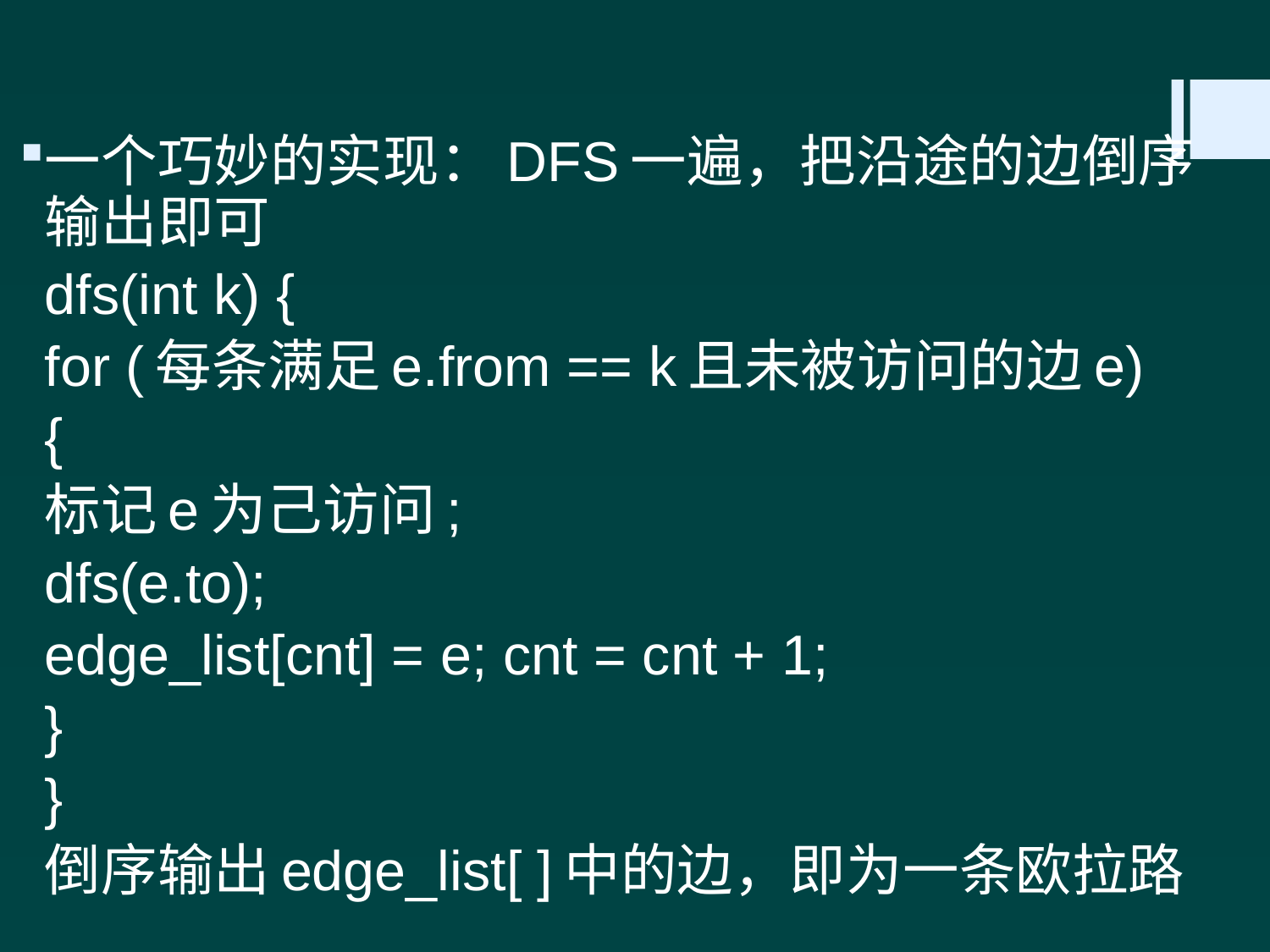

一个巧妙的实现：DFS一遍，把沿途的边倒序输出即可
	dfs(int k) {
		for (每条满足e.from == k且未被访问的边e)
		{
			标记e为己访问;
			dfs(e.to);
			edge_list[cnt] = e; cnt = cnt + 1;
		}
	}
	倒序输出edge_list[ ]中的边，即为一条欧拉路